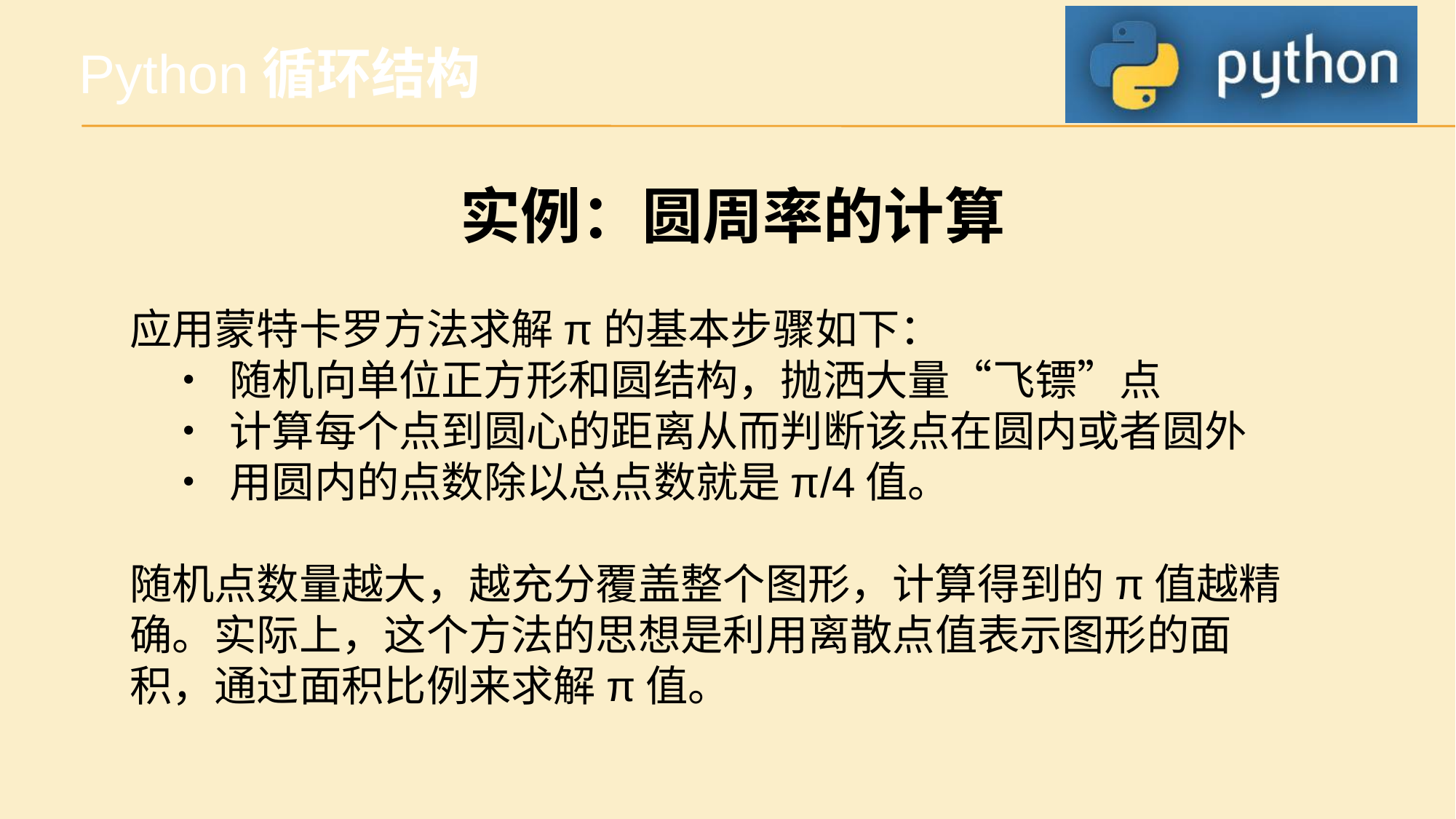

Python循环结构
实例：圆周率的计算
应用蒙特卡罗方法求解π的基本步骤如下：
    • 随机向单位正方形和圆结构，抛洒大量“飞镖”点
    • 计算每个点到圆心的距离从而判断该点在圆内或者圆外
    • 用圆内的点数除以总点数就是π/4值。

随机点数量越大，越充分覆盖整个图形，计算得到的π值越精
确。实际上，这个方法的思想是利用离散点值表示图形的面
积，通过面积比例来求解π值。